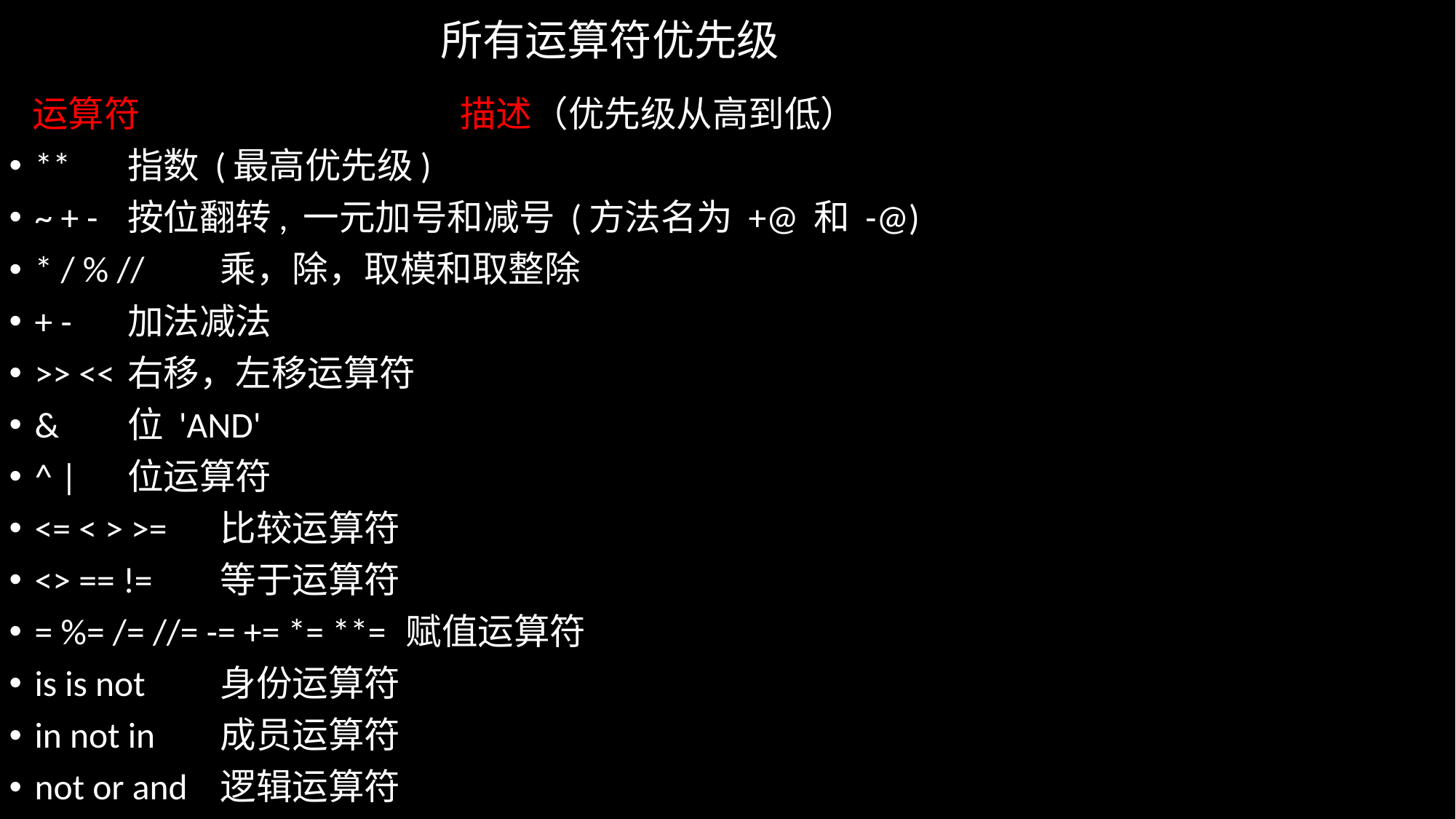

所有运算符优先级
  运算符			          描述（优先级从高到低）
**					指数 (最高优先级)
~ + -					按位翻转, 一元加号和减号 (方法名为 +@ 和 -@)
* / % //				乘，除，取模和取整除
+ -					加法减法
>> <<				右移，左移运算符
&					位 'AND'
^ |					位运算符
<= < > >=				比较运算符
<> == !=				等于运算符
= %= /= //= -= += *= **=		赋值运算符
is is not				身份运算符
in not in				成员运算符
not or and				逻辑运算符